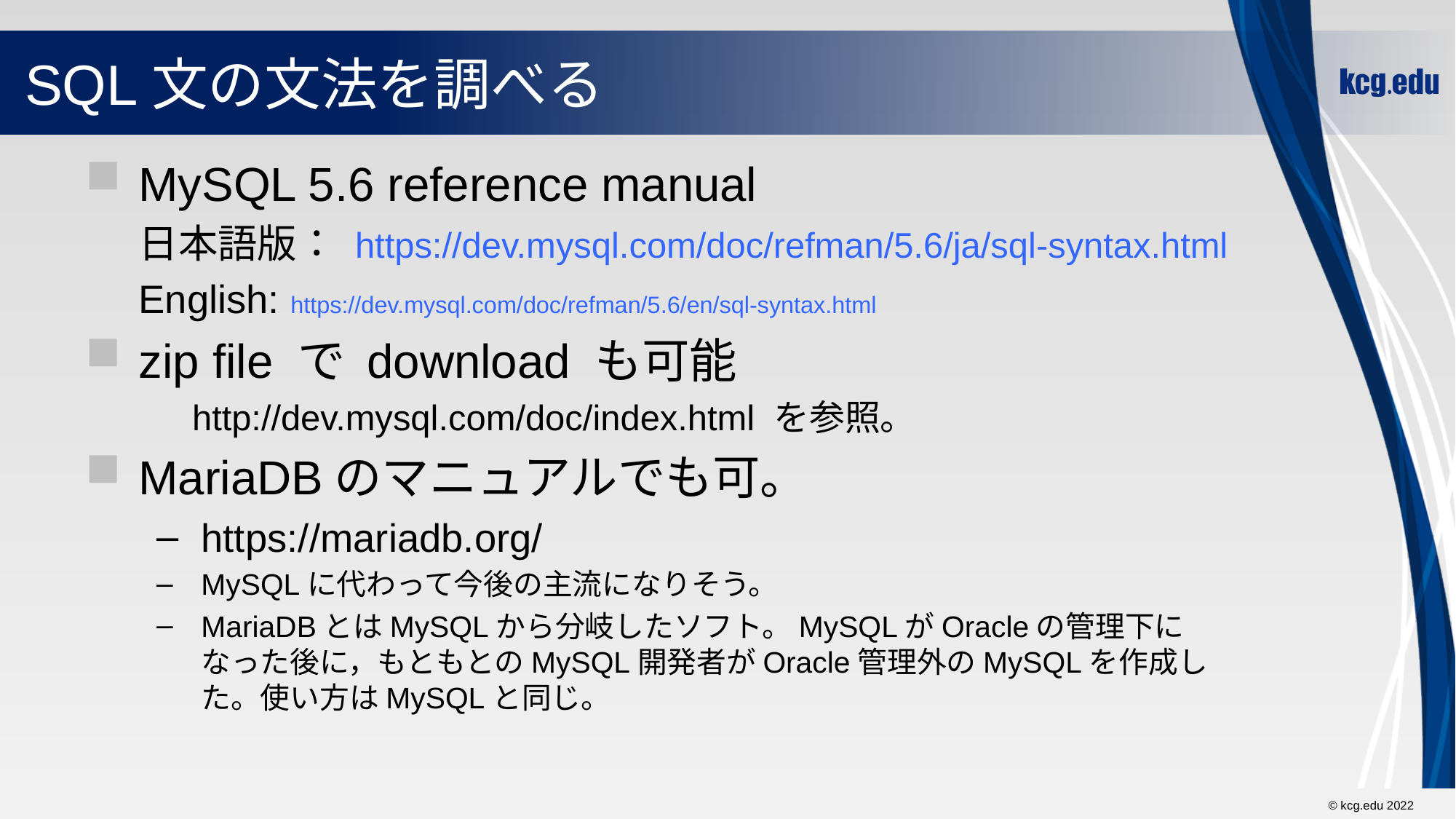

# SQL文の文法を調べる
MySQL 5.6 reference manual
日本語版： https://dev.mysql.com/doc/refman/5.6/ja/sql-syntax.html
English: https://dev.mysql.com/doc/refman/5.6/en/sql-syntax.html
zip file で download も可能
http://dev.mysql.com/doc/index.html を参照。
MariaDBのマニュアルでも可。
https://mariadb.org/
MySQLに代わって今後の主流になりそう。
MariaDBとはMySQLから分岐したソフト。MySQLがOracleの管理下になった後に，もともとのMySQL開発者がOracle管理外のMySQLを作成した。使い方はMySQLと同じ。